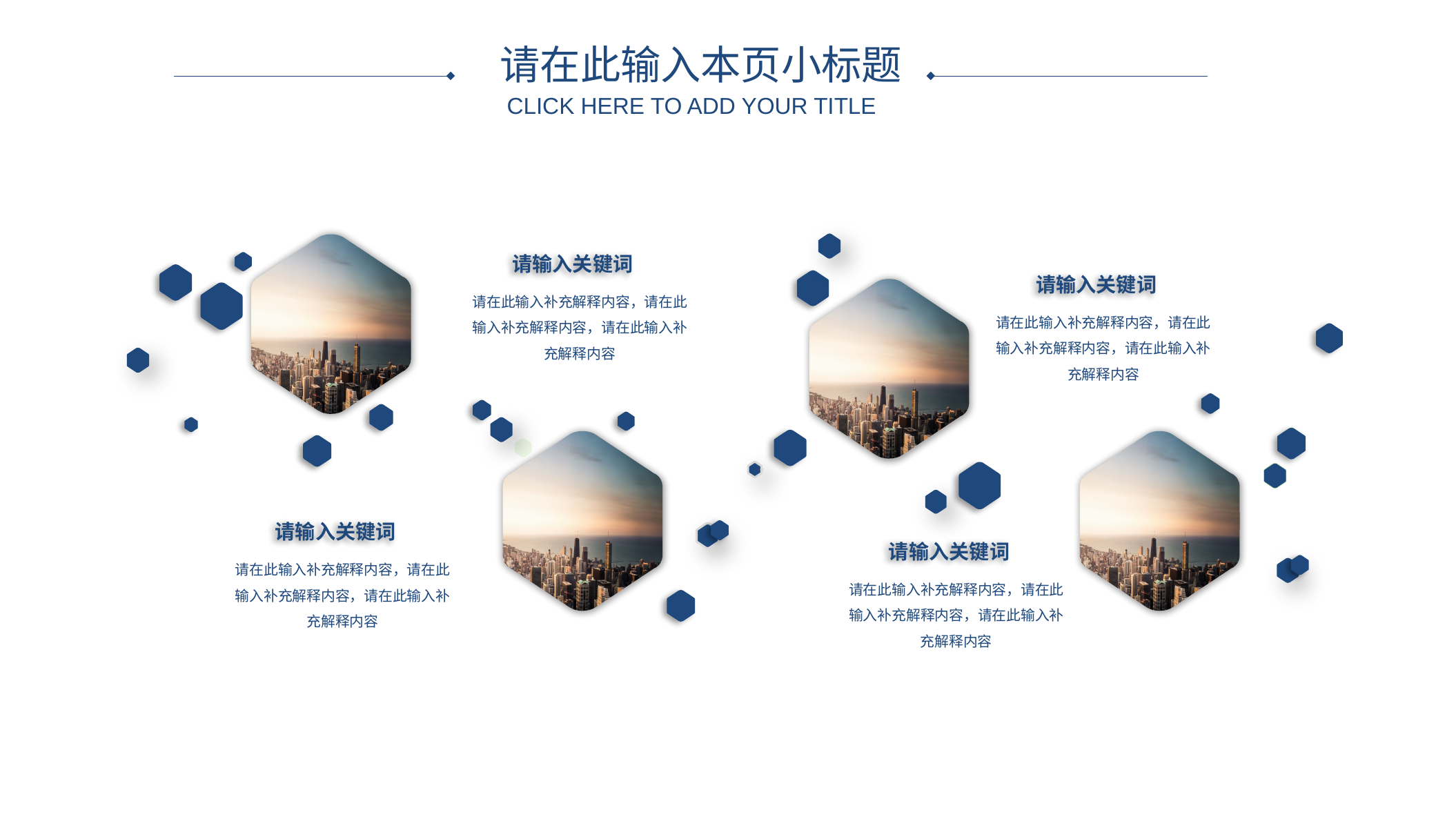

请在此输入本页小标题
CLICK HERE TO ADD YOUR TITLE

请输入关键词

请输入关键词

请在此输入补充解释内容，请在此输入补充解释内容，请在此输入补充解释内容
请在此输入补充解释内容，请在此输入补充解释内容，请在此输入补充解释内容

请输入关键词

请输入关键词

请在此输入补充解释内容，请在此输入补充解释内容，请在此输入补充解释内容
请在此输入补充解释内容，请在此输入补充解释内容，请在此输入补充解释内容